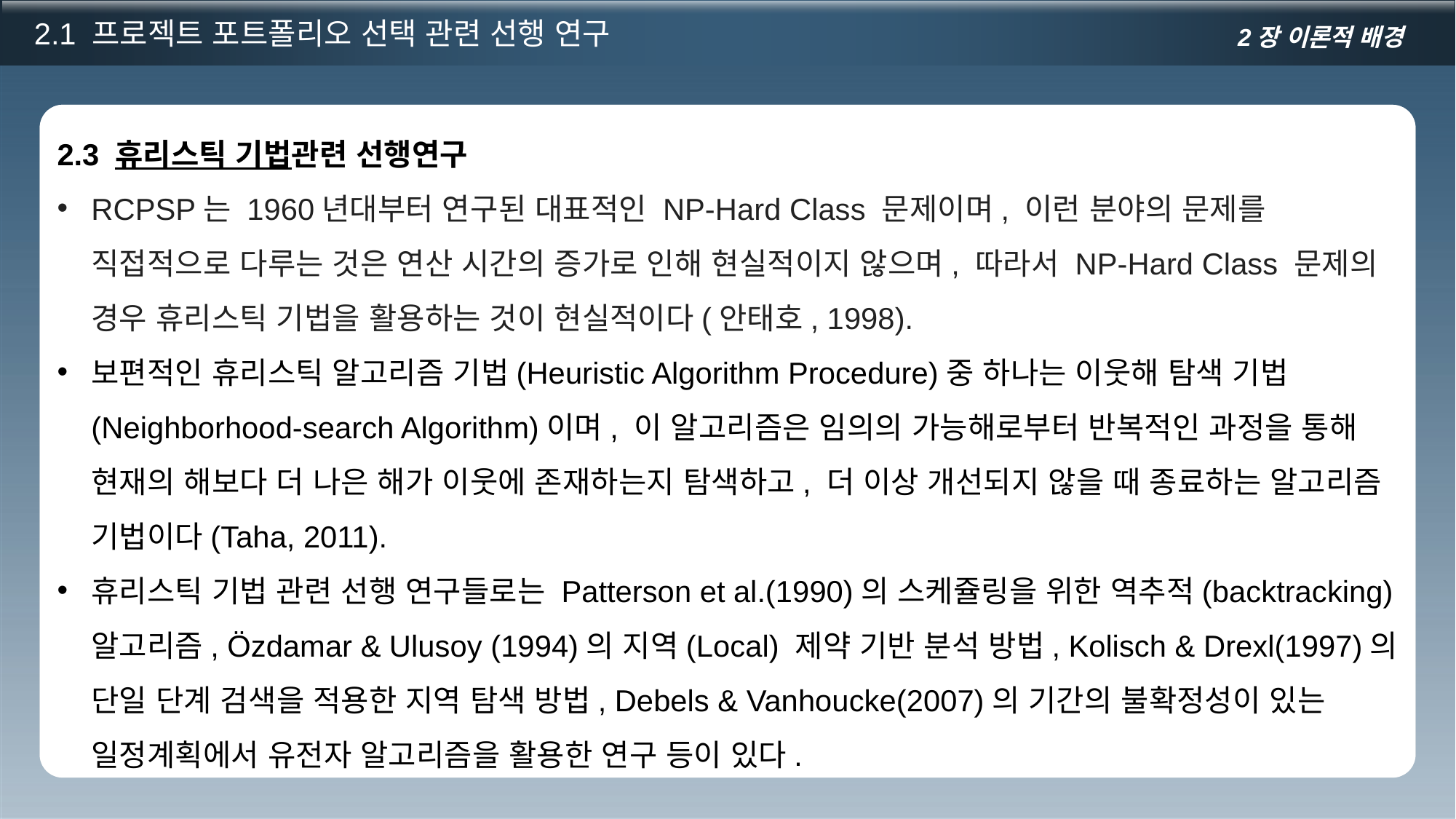

2.1 프로젝트 포트폴리오 선택 관련 선행 연구
2장 이론적 배경
2.3 휴리스틱 기법관련 선행연구
RCPSP는 1960년대부터 연구된 대표적인 NP-Hard Class 문제이며, 이런 분야의 문제를 직접적으로 다루는 것은 연산 시간의 증가로 인해 현실적이지 않으며, 따라서 NP-Hard Class 문제의 경우 휴리스틱 기법을 활용하는 것이 현실적이다(안태호, 1998).
보편적인 휴리스틱 알고리즘 기법(Heuristic Algorithm Procedure)중 하나는 이웃해 탐색 기법(Neighborhood-search Algorithm)이며, 이 알고리즘은 임의의 가능해로부터 반복적인 과정을 통해 현재의 해보다 더 나은 해가 이웃에 존재하는지 탐색하고, 더 이상 개선되지 않을 때 종료하는 알고리즘 기법이다(Taha, 2011).
휴리스틱 기법 관련 선행 연구들로는 Patterson et al.(1990)의 스케쥴링을 위한 역추적(backtracking) 알고리즘, Özdamar & Ulusoy (1994)의 지역(Local) 제약 기반 분석 방법, Kolisch & Drexl(1997)의 단일 단계 검색을 적용한 지역 탐색 방법, Debels & Vanhoucke(2007)의 기간의 불확정성이 있는 일정계획에서 유전자 알고리즘을 활용한 연구 등이 있다.